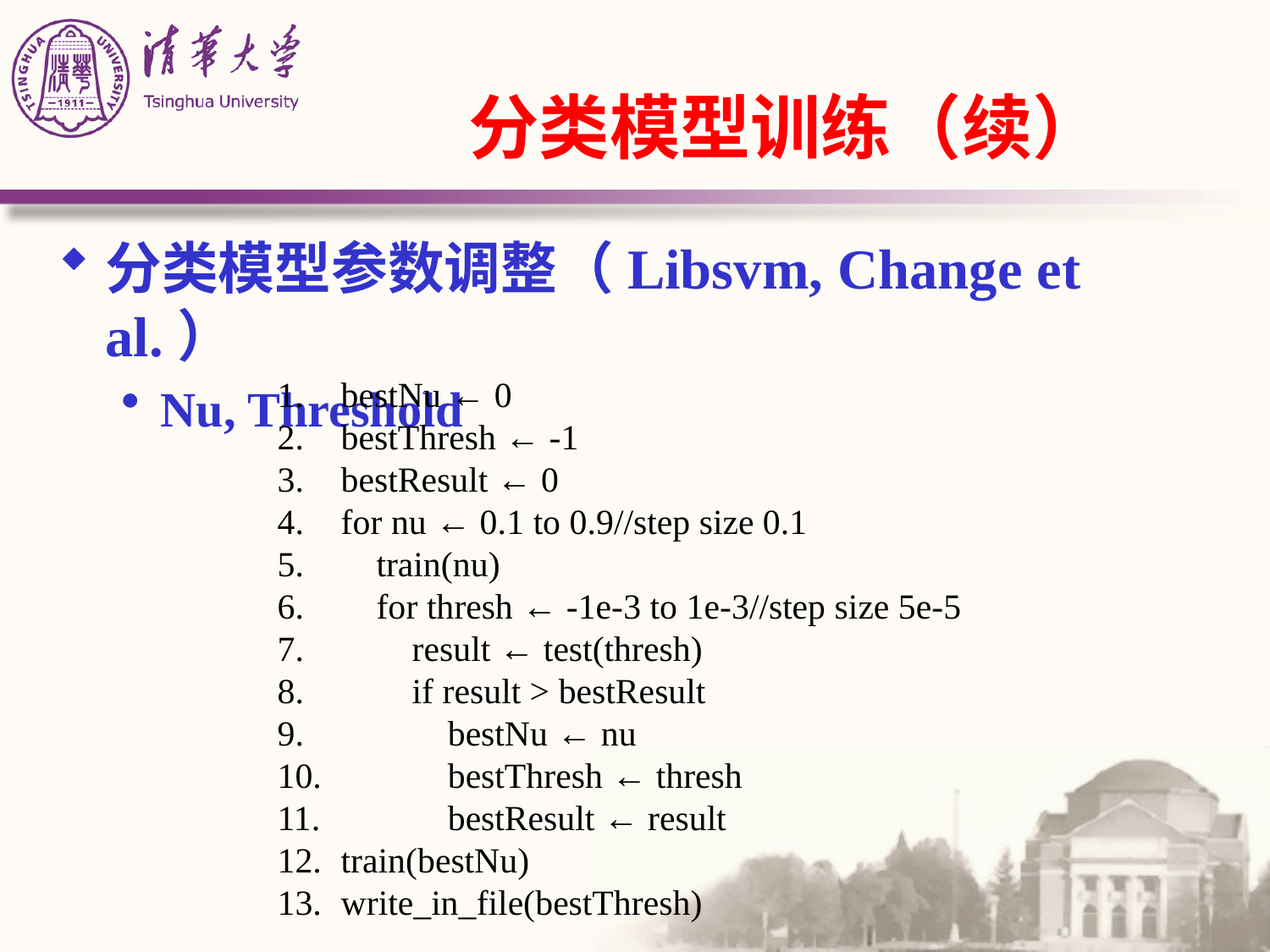

# 分类模型训练（续）
分类模型参数调整（Libsvm, Change et al.）
Nu, Threshold
bestNu ← 0
bestThresh ← -1
bestResult ← 0
for nu ← 0.1 to 0.9//step size 0.1
    train(nu)
    for thresh ← -1e-3 to 1e-3//step size 5e-5
        result ← test(thresh)
        if result > bestResult
            bestNu ← nu
            bestThresh ← thresh
            bestResult ← result
train(bestNu)
write_in_file(bestThresh)